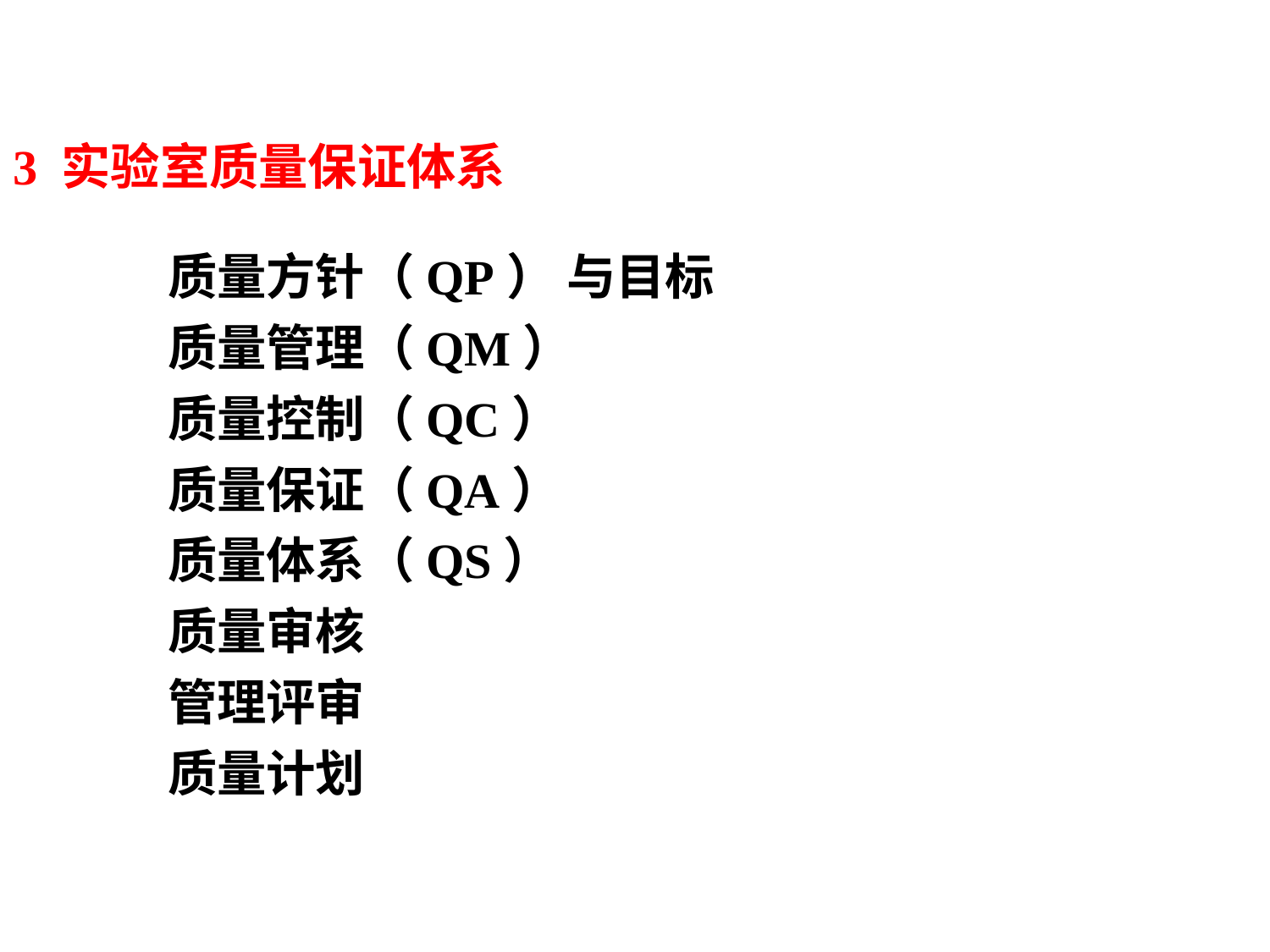

# 3 实验室质量保证体系
质量方针（QP） 与目标
质量管理（QM）
质量控制（QC）
质量保证（QA）
质量体系（QS）
质量审核
管理评审
质量计划